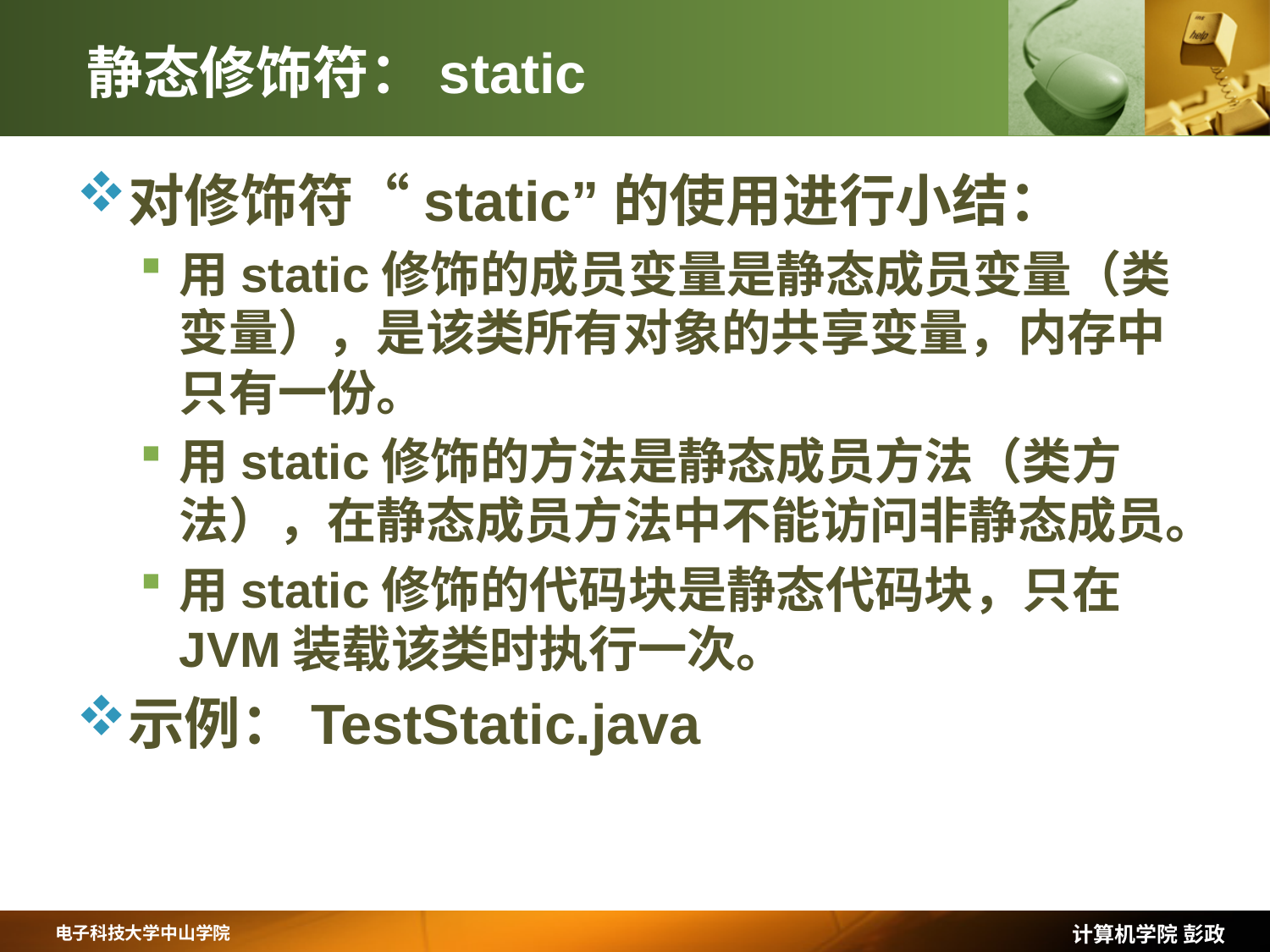

# 静态修饰符：static
对修饰符“static”的使用进行小结：
用static修饰的成员变量是静态成员变量（类变量），是该类所有对象的共享变量，内存中只有一份。
用static修饰的方法是静态成员方法（类方法），在静态成员方法中不能访问非静态成员。
用static修饰的代码块是静态代码块，只在JVM装载该类时执行一次。
示例：TestStatic.java
计算机学院 彭政
电子科技大学中山学院